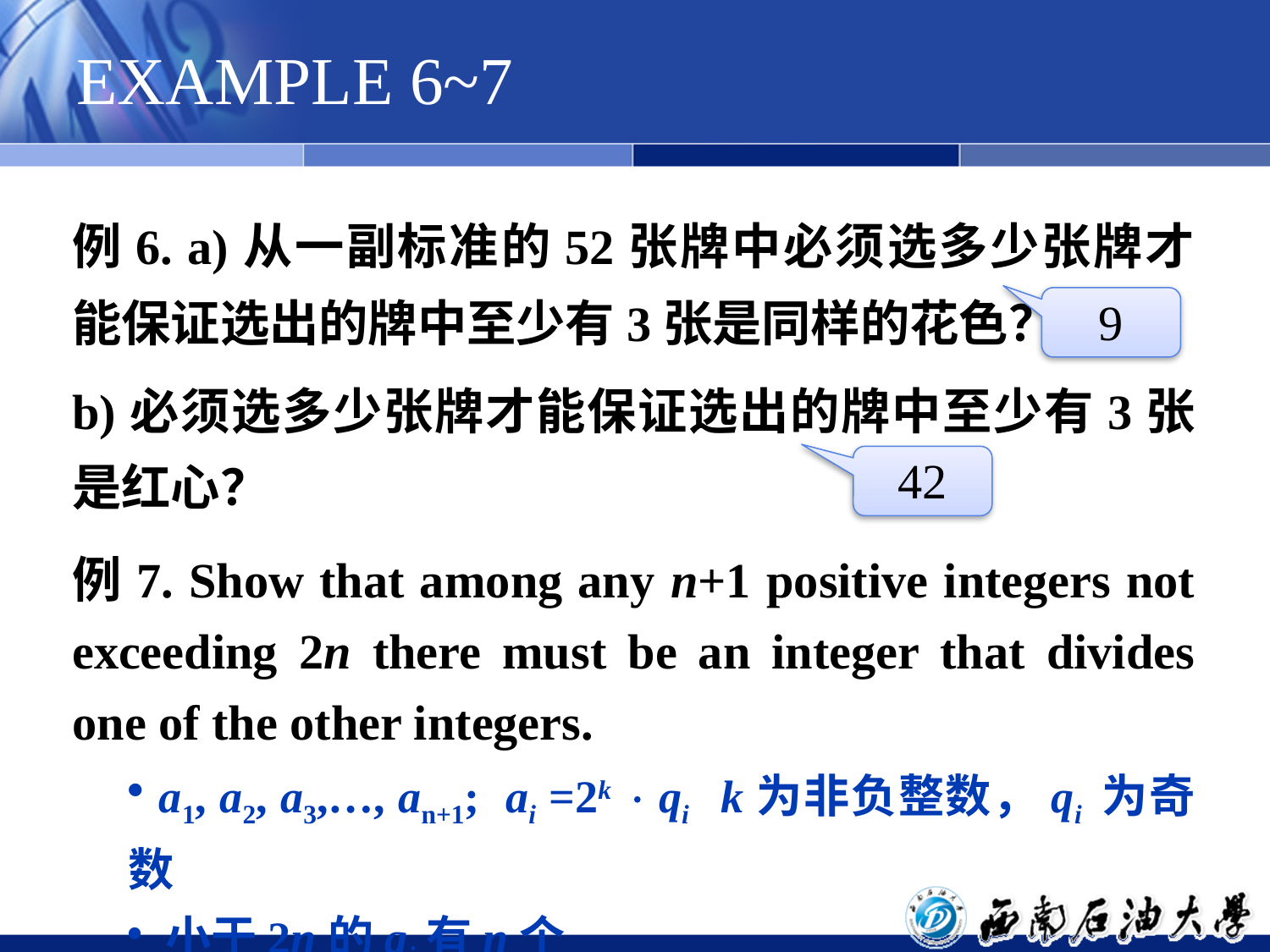

# EXAMPLE 6~7
例6. a)从一副标准的52张牌中必须选多少张牌才能保证选出的牌中至少有3张是同样的花色？
b)必须选多少张牌才能保证选出的牌中至少有3张是红心？
例7. Show that among any n+1 positive integers not exceeding 2n there must be an integer that divides one of the other integers.
 a1, a2, a3,…, an+1;  ai =2k ⋅ qi    k为非负整数，qi 为奇数
 小于2n的qi有n个
9
42